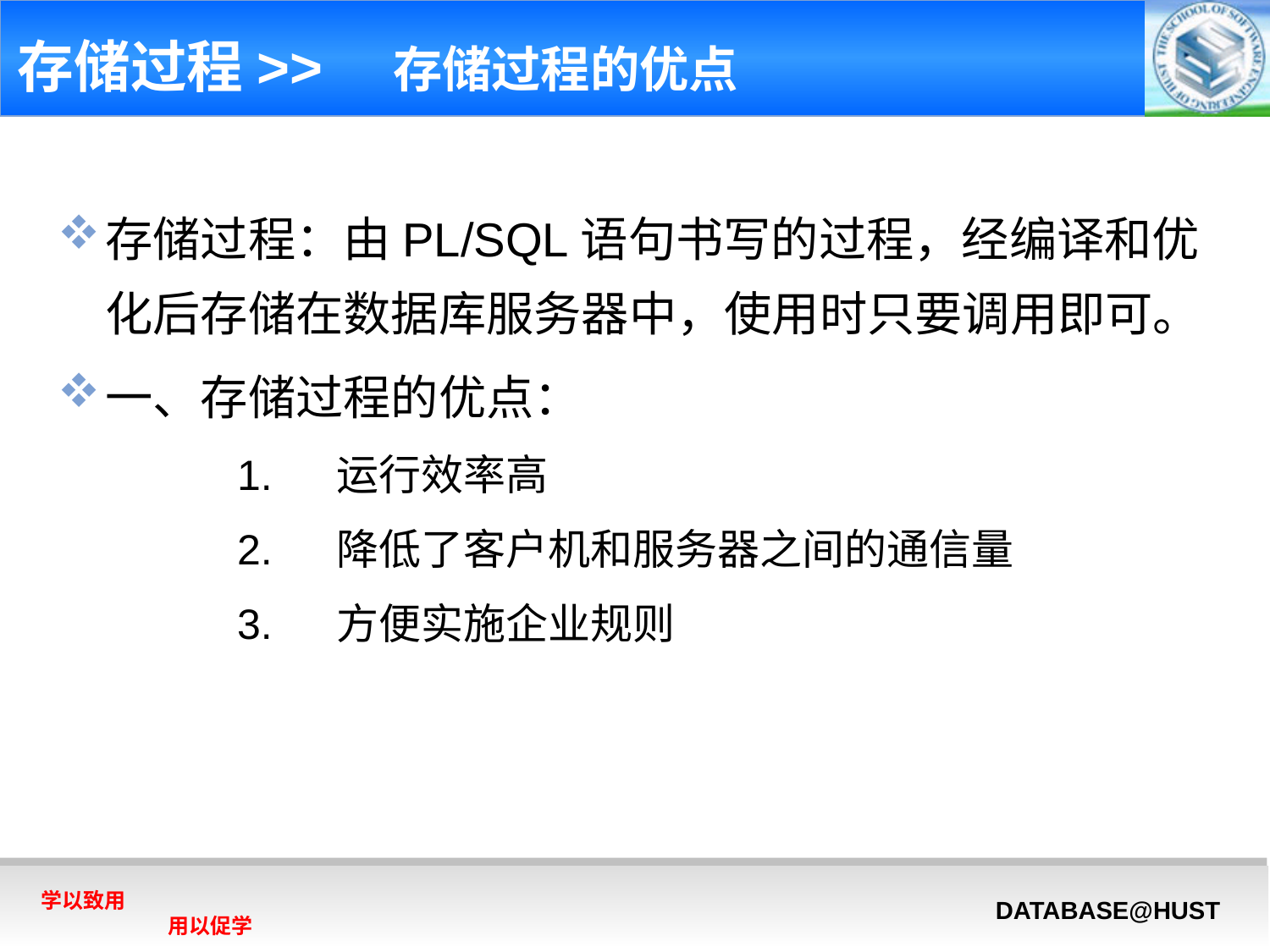

# 存储过程>>　存储过程的优点
存储过程：由PL/SQL语句书写的过程，经编译和优化后存储在数据库服务器中，使用时只要调用即可。
一、存储过程的优点：
　　　　1. 　运行效率高
　　　　2. 　降低了客户机和服务器之间的通信量
　　　　3. 　方便实施企业规则